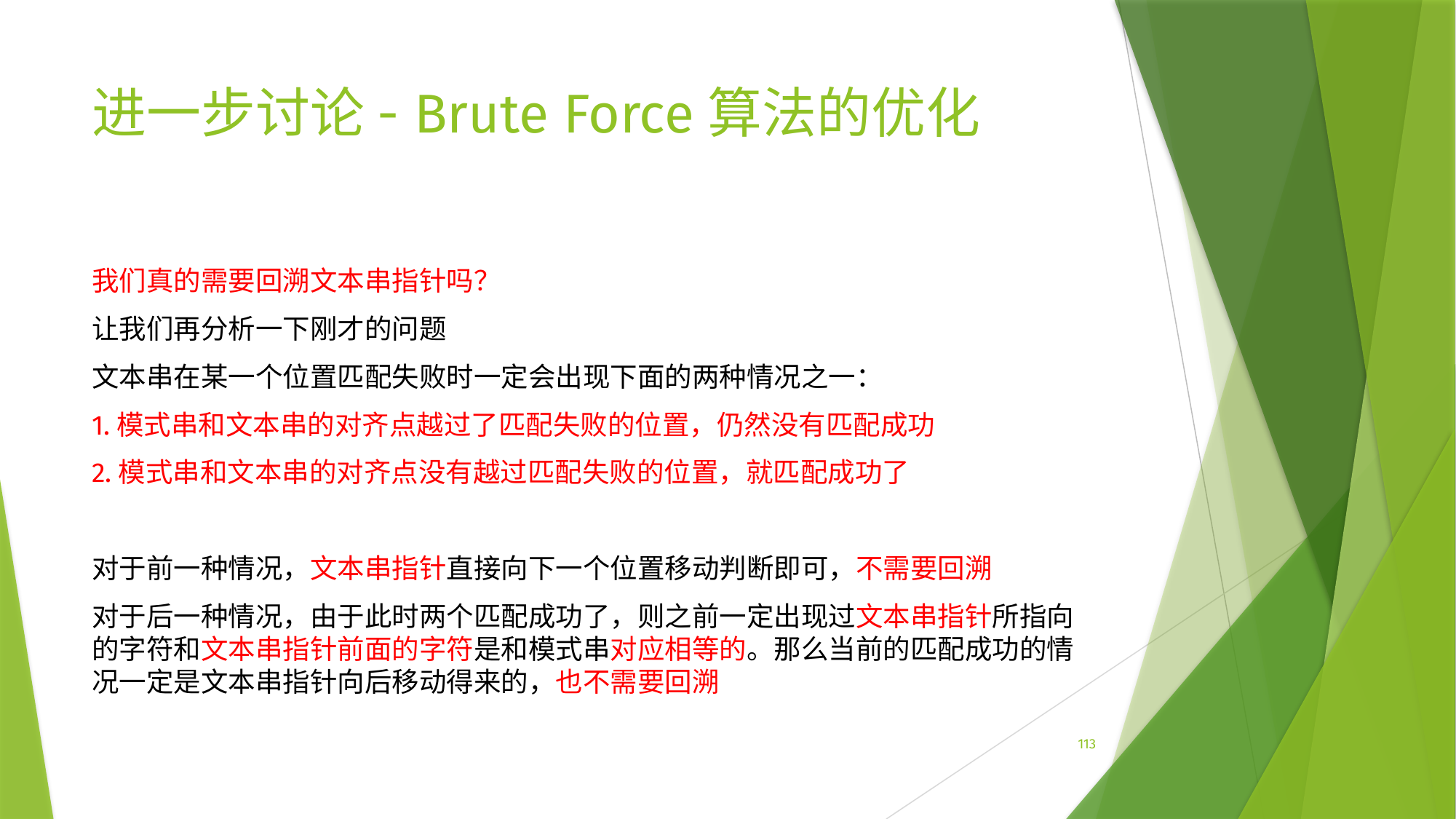

# 进一步讨论- Brute Force算法的优化
我们真的需要回溯文本串指针吗？
让我们再分析一下刚才的问题
文本串在某一个位置匹配失败时一定会出现下面的两种情况之一：
1.模式串和文本串的对齐点越过了匹配失败的位置，仍然没有匹配成功
2.模式串和文本串的对齐点没有越过匹配失败的位置，就匹配成功了

对于前一种情况，文本串指针直接向下一个位置移动判断即可，不需要回溯
对于后一种情况，由于此时两个匹配成功了，则之前一定出现过文本串指针所指向的字符和文本串指针前面的字符是和模式串对应相等的。那么当前的匹配成功的情况一定是文本串指针向后移动得来的，也不需要回溯

113